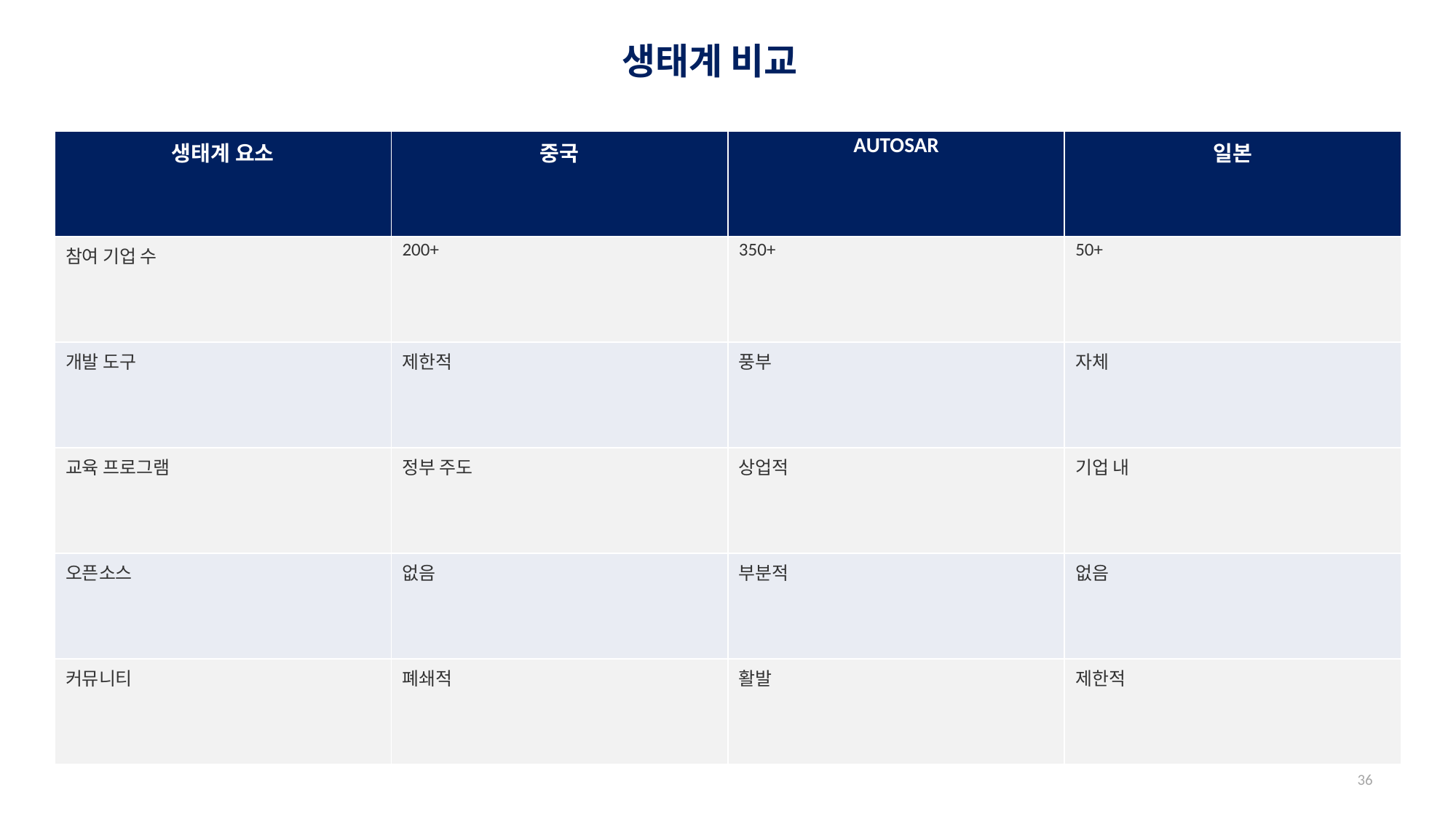

생태계 비교
#
| 생태계 요소 | 중국 | AUTOSAR | 일본 |
| --- | --- | --- | --- |
| 참여 기업 수 | 200+ | 350+ | 50+ |
| 개발 도구 | 제한적 | 풍부 | 자체 |
| 교육 프로그램 | 정부 주도 | 상업적 | 기업 내 |
| 오픈소스 | 없음 | 부분적 | 없음 |
| 커뮤니티 | 폐쇄적 | 활발 | 제한적 |
36